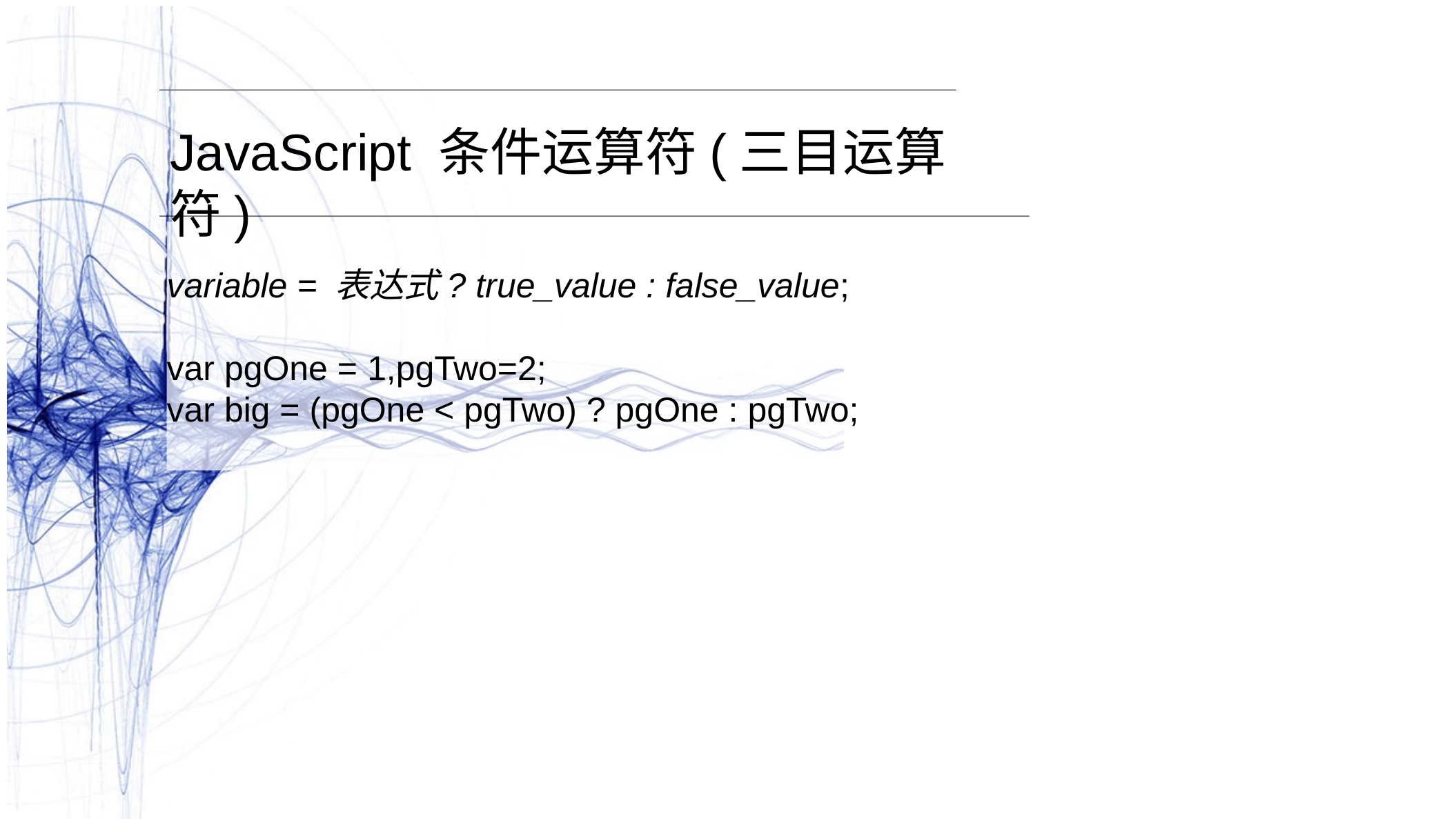

JavaScript 条件运算符(三目运算符)

variable = 表达式? true_value : false_value;

var pgOne = 1,pgTwo=2;
var big = (pgOne < pgTwo) ? pgOne : pgTwo;